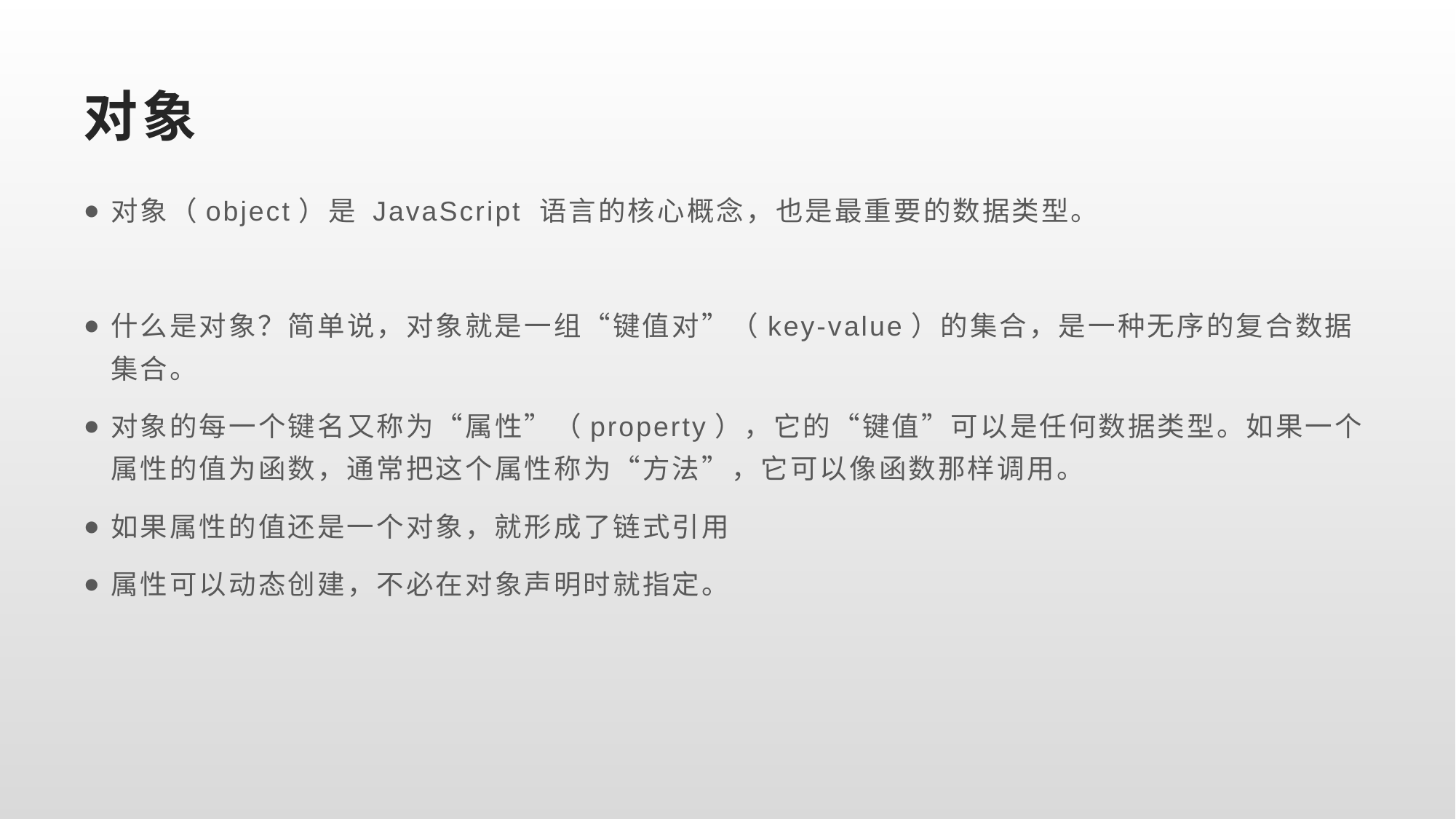

# 对象
对象（object）是 JavaScript 语言的核心概念，也是最重要的数据类型。

什么是对象？简单说，对象就是一组“键值对”（key-value）的集合，是一种无序的复合数据集合。
对象的每一个键名又称为“属性”（property），它的“键值”可以是任何数据类型。如果一个属性的值为函数，通常把这个属性称为“方法”，它可以像函数那样调用。
如果属性的值还是一个对象，就形成了链式引用
属性可以动态创建，不必在对象声明时就指定。